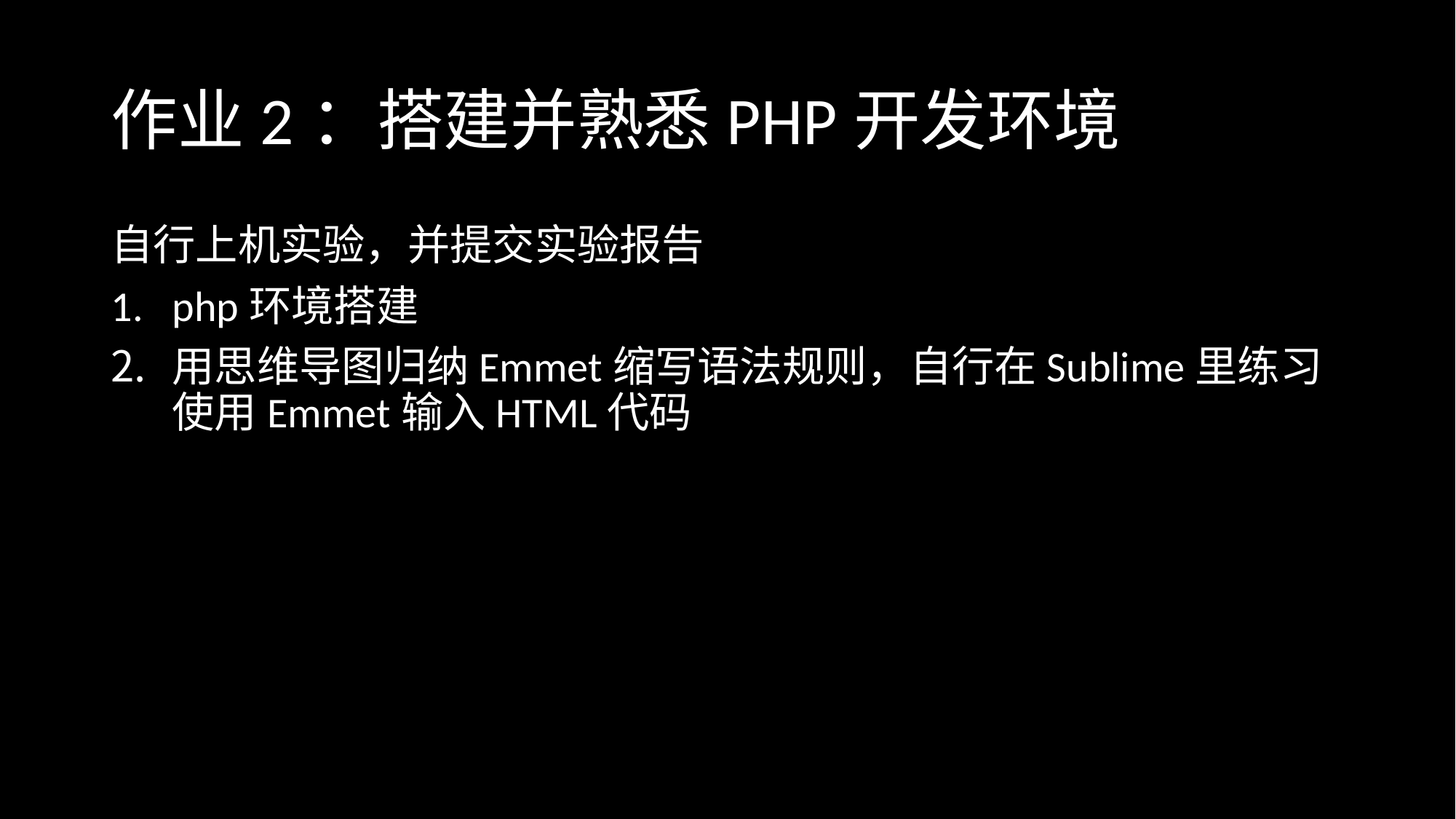

# 作业2：搭建并熟悉PHP开发环境
自行上机实验，并提交实验报告
php环境搭建
用思维导图归纳Emmet缩写语法规则，自行在Sublime里练习使用Emmet输入HTML代码